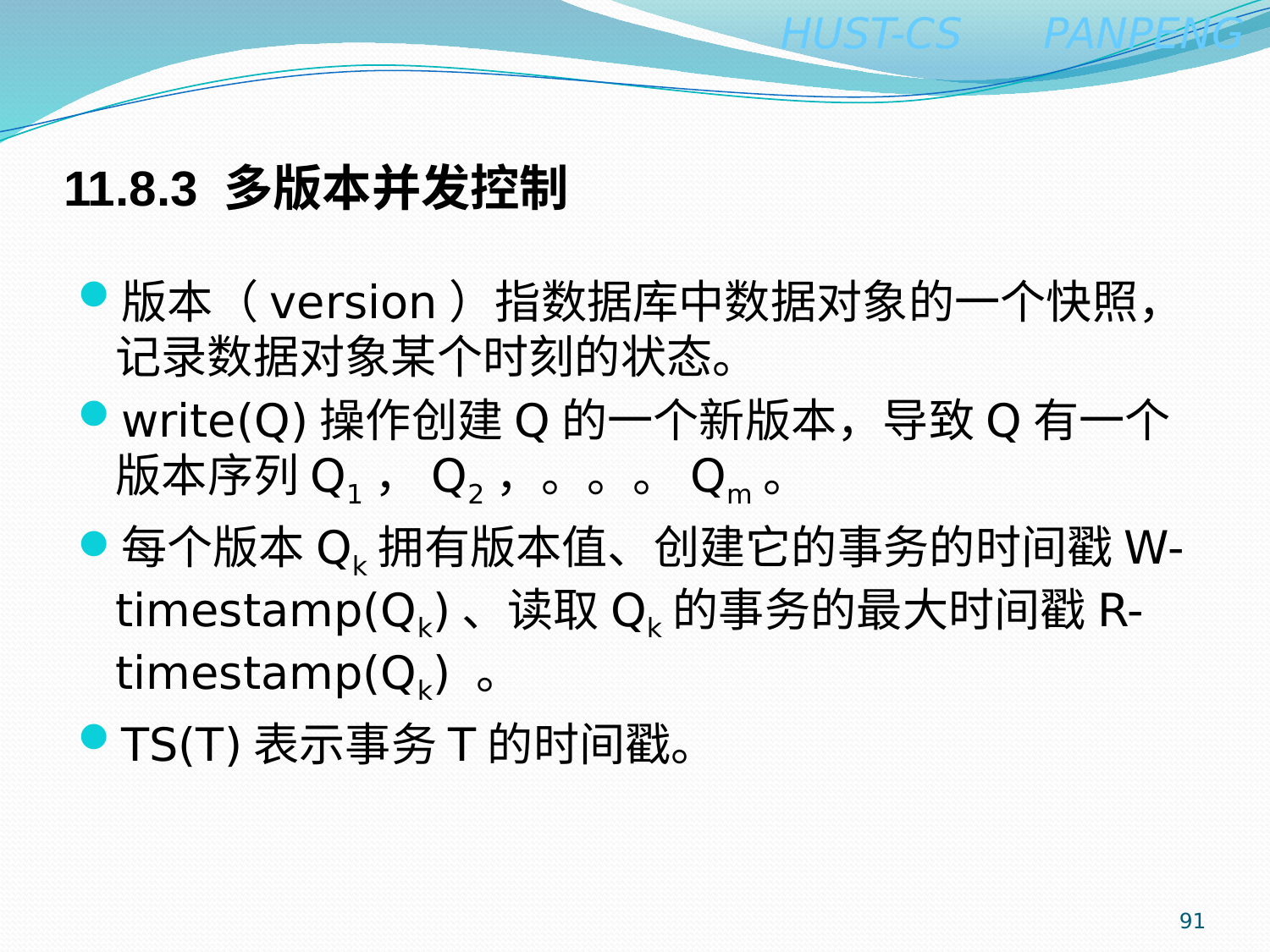

# 11.8.3 多版本并发控制
版本（version）指数据库中数据对象的一个快照，记录数据对象某个时刻的状态。
write(Q)操作创建Q的一个新版本，导致Q有一个版本序列Q1，Q2，。。。Qm。
每个版本Qk拥有版本值、创建它的事务的时间戳W-timestamp(Qk)、读取Qk的事务的最大时间戳R-timestamp(Qk) 。
TS(T)表示事务T的时间戳。
91